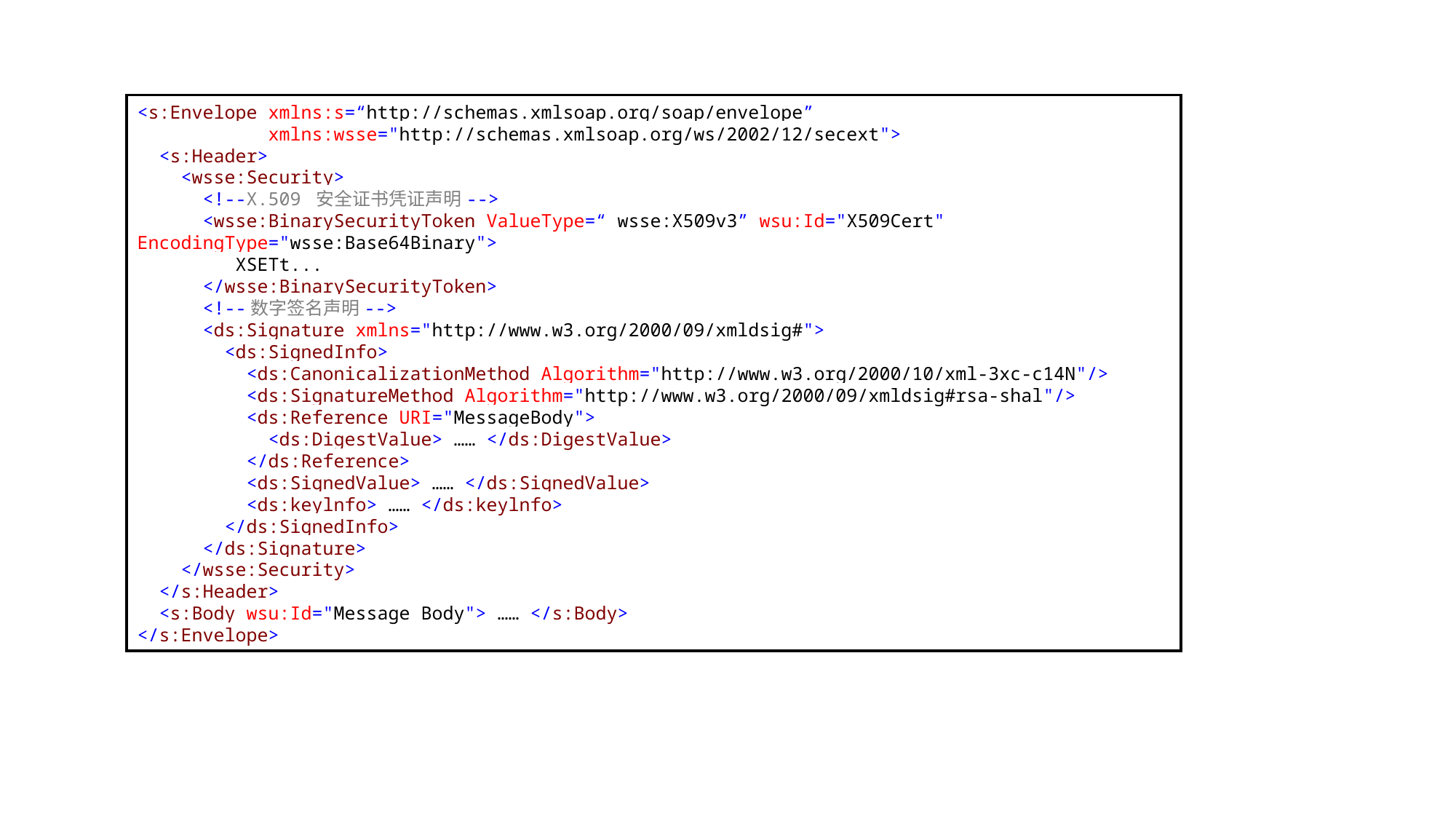

<s:Envelope xmlns:s=“http://schemas.xmlsoap.org/soap/envelope”
            xmlns:wsse="http://schemas.xmlsoap.org/ws/2002/12/secext">
  <s:Header>
    <wsse:Security>
      <!--X.509 安全证书凭证声明-->
      <wsse:BinarySecurityToken ValueType=“ wsse:X509v3” wsu:Id="X509Cert" EncodingType="wsse:Base64Binary">
         XSETt...
      </wsse:BinarySecurityToken>
      <!--数字签名声明-->
      <ds:Signature xmlns="http://www.w3.org/2000/09/xmldsig#">
        <ds:SignedInfo>
          <ds:CanonicalizationMethod Algorithm="http://www.w3.org/2000/10/xml-3xc-c14N"/>
          <ds:SignatureMethod Algorithm="http://www.w3.org/2000/09/xmldsig#rsa-shal"/>
          <ds:Reference URI="MessageBody">
            <ds:DigestValue> …… </ds:DigestValue>
          </ds:Reference>
          <ds:SignedValue> …… </ds:SignedValue>
          <ds:keylnfo> …… </ds:keylnfo>
        </ds:SignedInfo>
      </ds:Signature>
    </wsse:Security>
  </s:Header>
  <s:Body wsu:Id="Message Body"> …… </s:Body>
</s:Envelope>